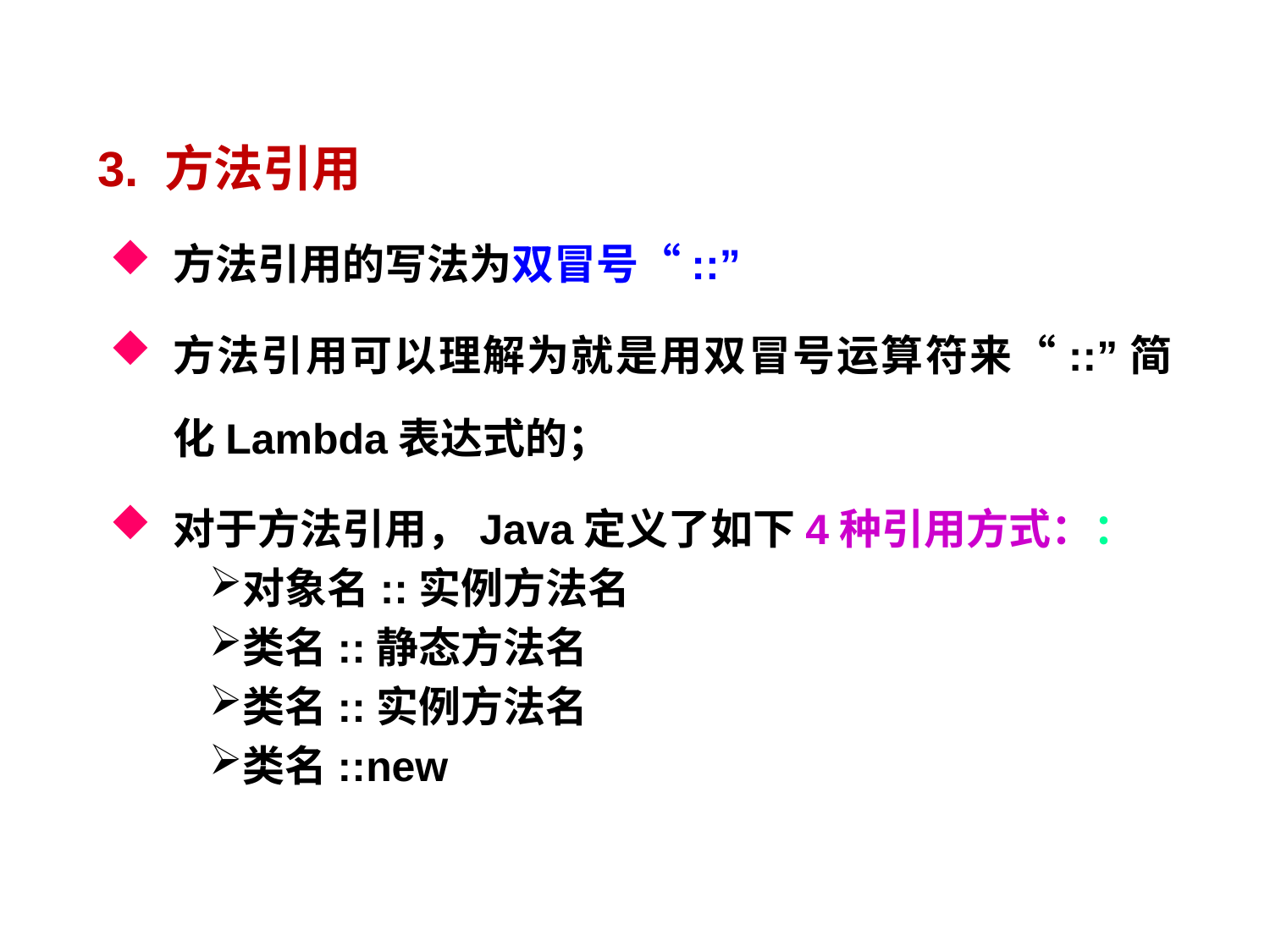

3. 方法引用
方法引用的写法为双冒号“::”
方法引用可以理解为就是用双冒号运算符来“::”简化Lambda表达式的；
对于方法引用，Java定义了如下4种引用方式：：
对象名::实例方法名
类名::静态方法名
类名::实例方法名
类名::new